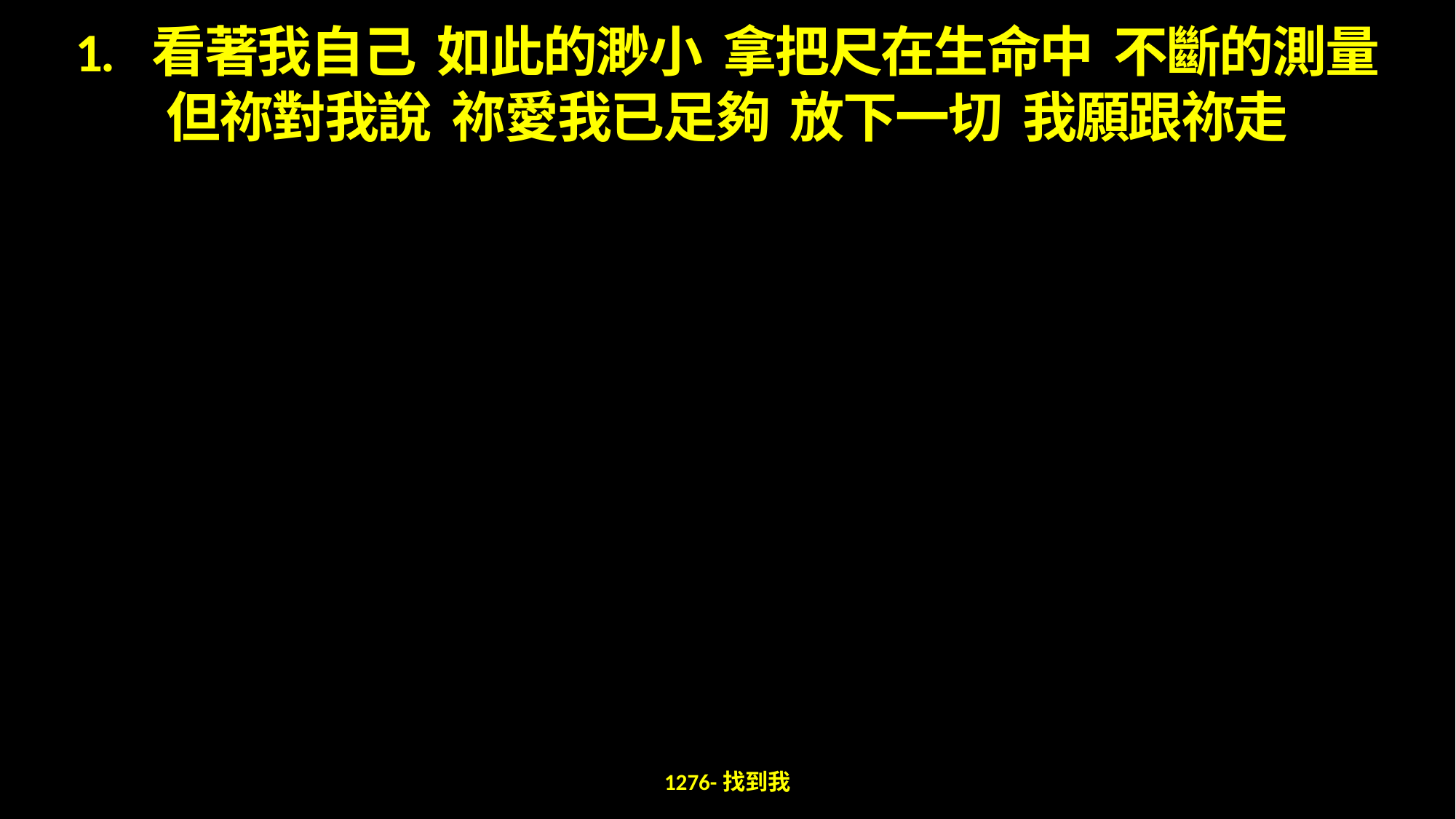

1.  看著我自己  如此的渺小  拿把尺在生命中  不斷的測量
但祢對我說  祢愛我已足夠  放下一切  我願跟祢走

1276-找到我